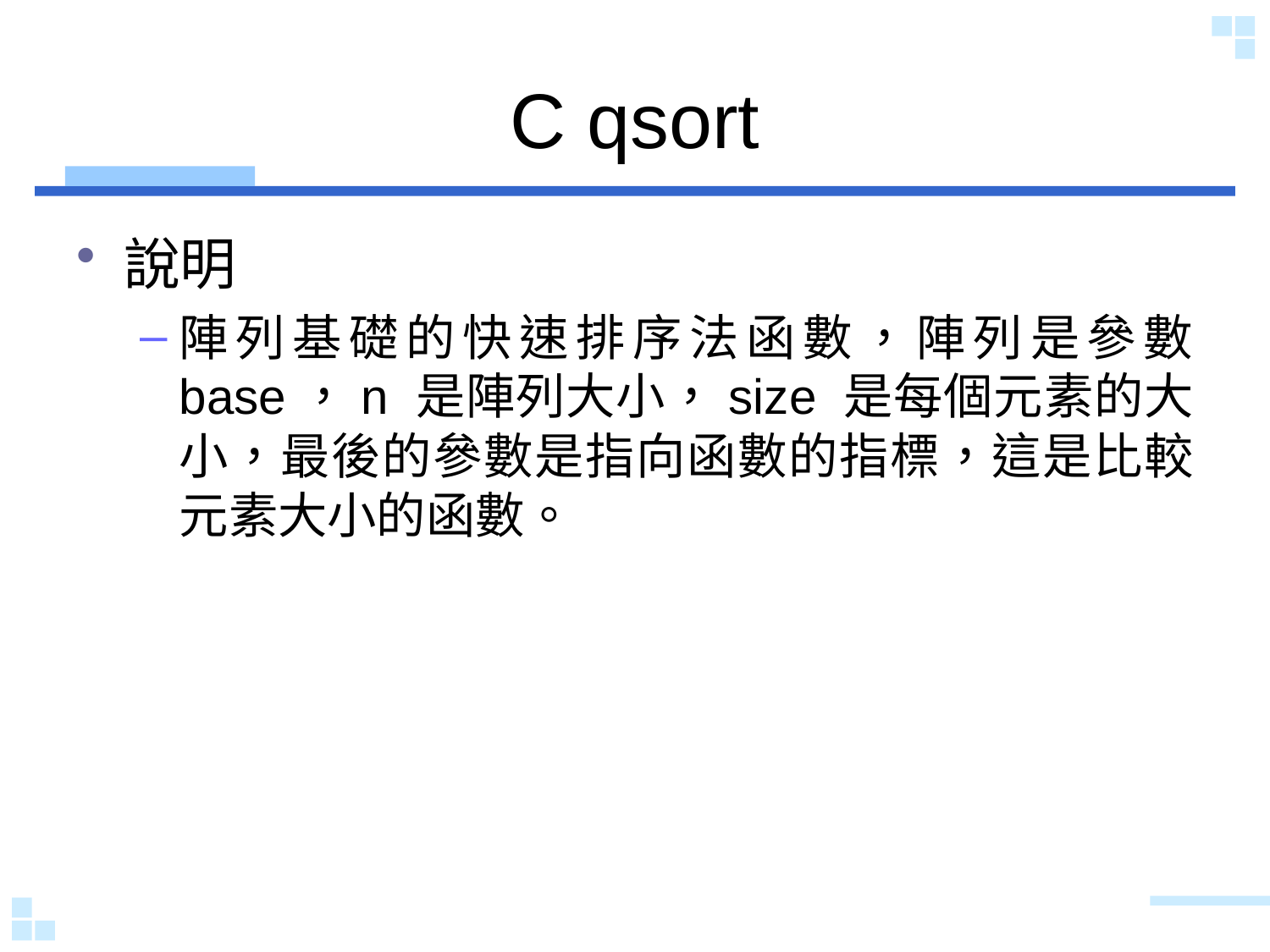

# C qsort
說明
陣列基礎的快速排序法函數，陣列是參數 base，n 是陣列大小，size 是每個元素的大小，最後的參數是指向函數的指標，這是比較元素大小的函數。